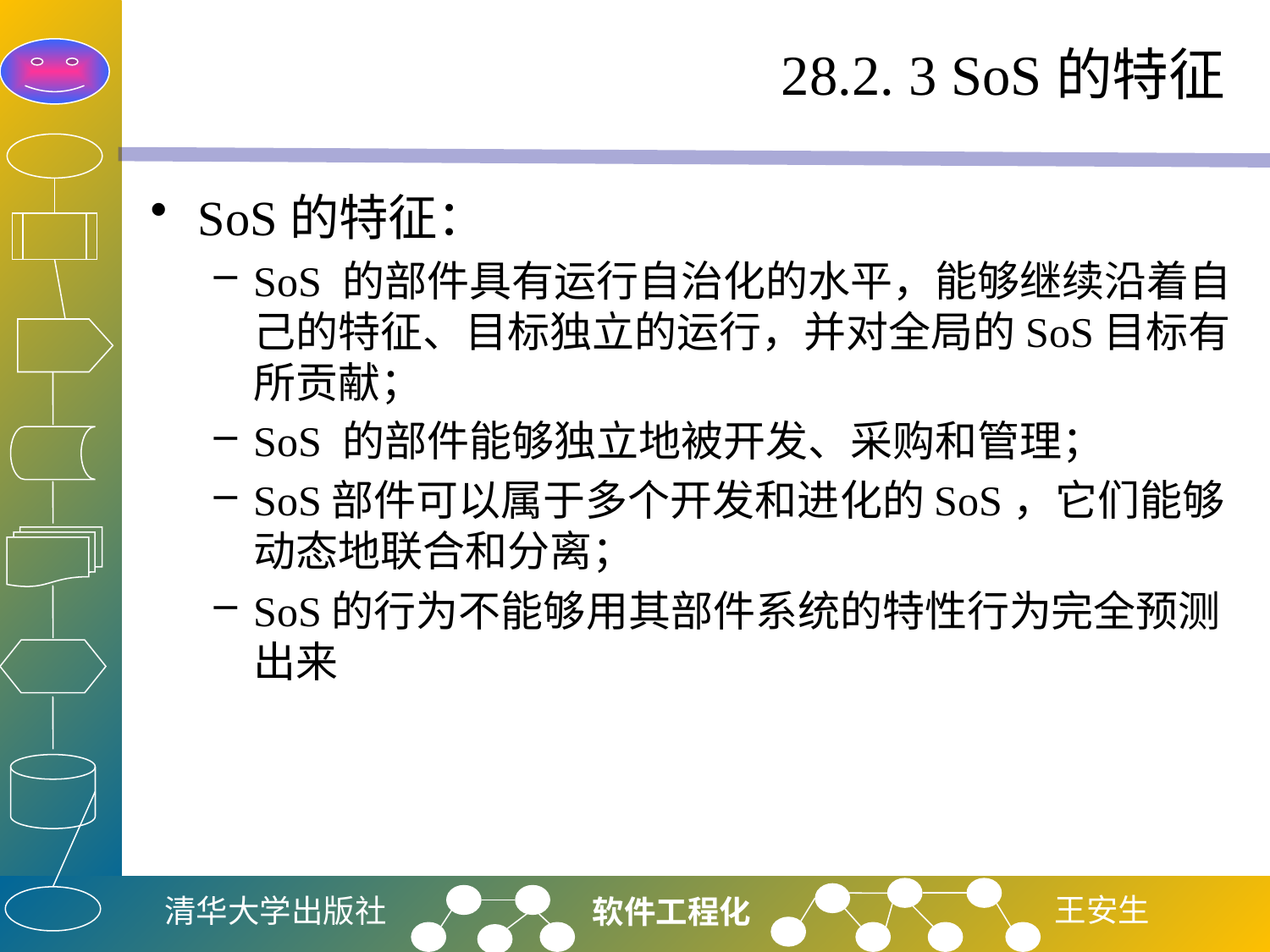

# 28.2. 3 SoS的特征
SoS的特征：
SoS 的部件具有运行自治化的水平，能够继续沿着自己的特征、目标独立的运行，并对全局的SoS目标有所贡献；
SoS 的部件能够独立地被开发、采购和管理；
SoS部件可以属于多个开发和进化的SoS，它们能够动态地联合和分离；
SoS的行为不能够用其部件系统的特性行为完全预测出来